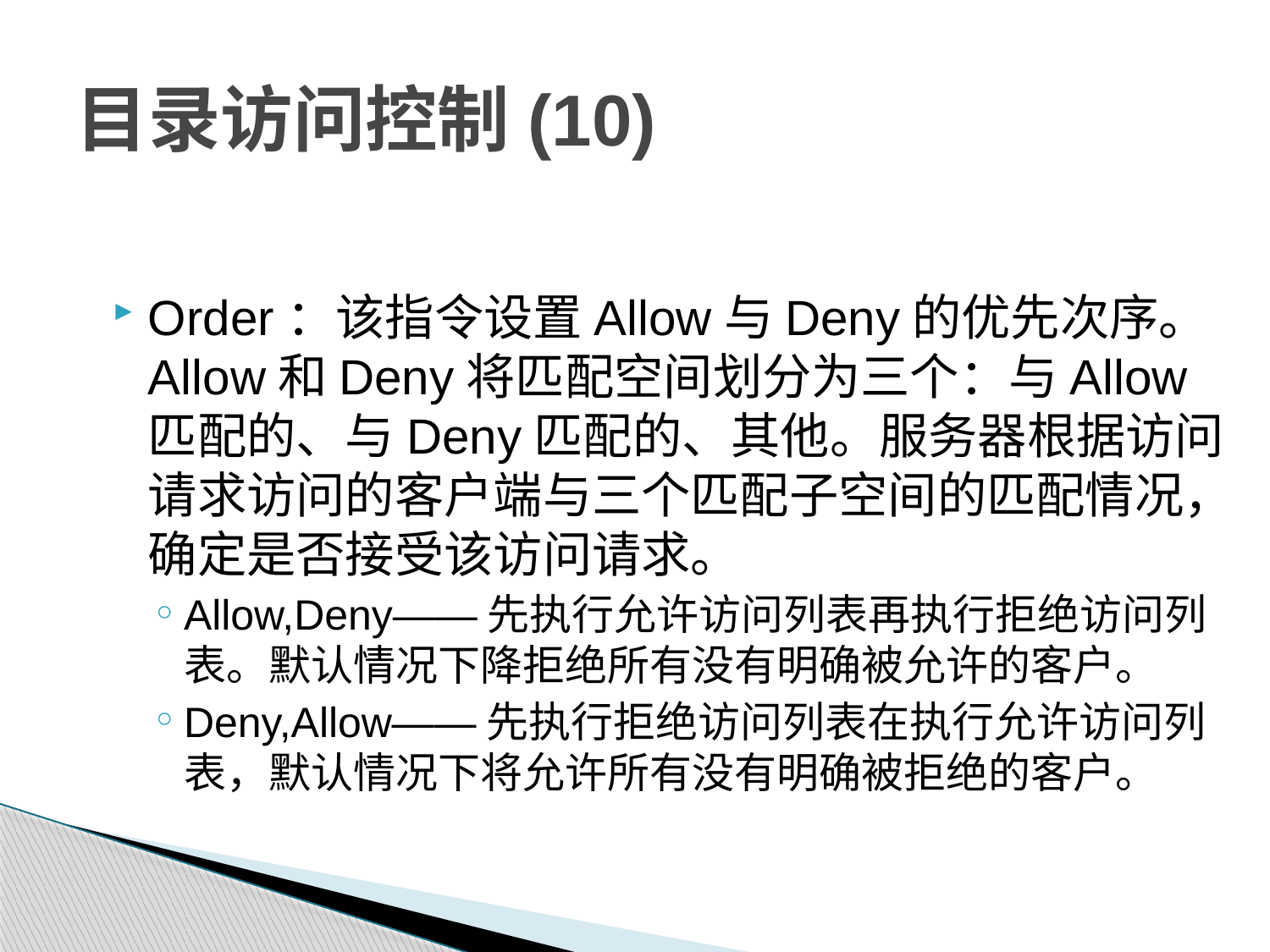

# 目录访问控制(10)
Order：该指令设置Allow与Deny的优先次序。Allow和Deny将匹配空间划分为三个：与Allow匹配的、与Deny匹配的、其他。服务器根据访问请求访问的客户端与三个匹配子空间的匹配情况，确定是否接受该访问请求。
Allow,Deny——先执行允许访问列表再执行拒绝访问列表。默认情况下降拒绝所有没有明确被允许的客户。
Deny,Allow——先执行拒绝访问列表在执行允许访问列表，默认情况下将允许所有没有明确被拒绝的客户。